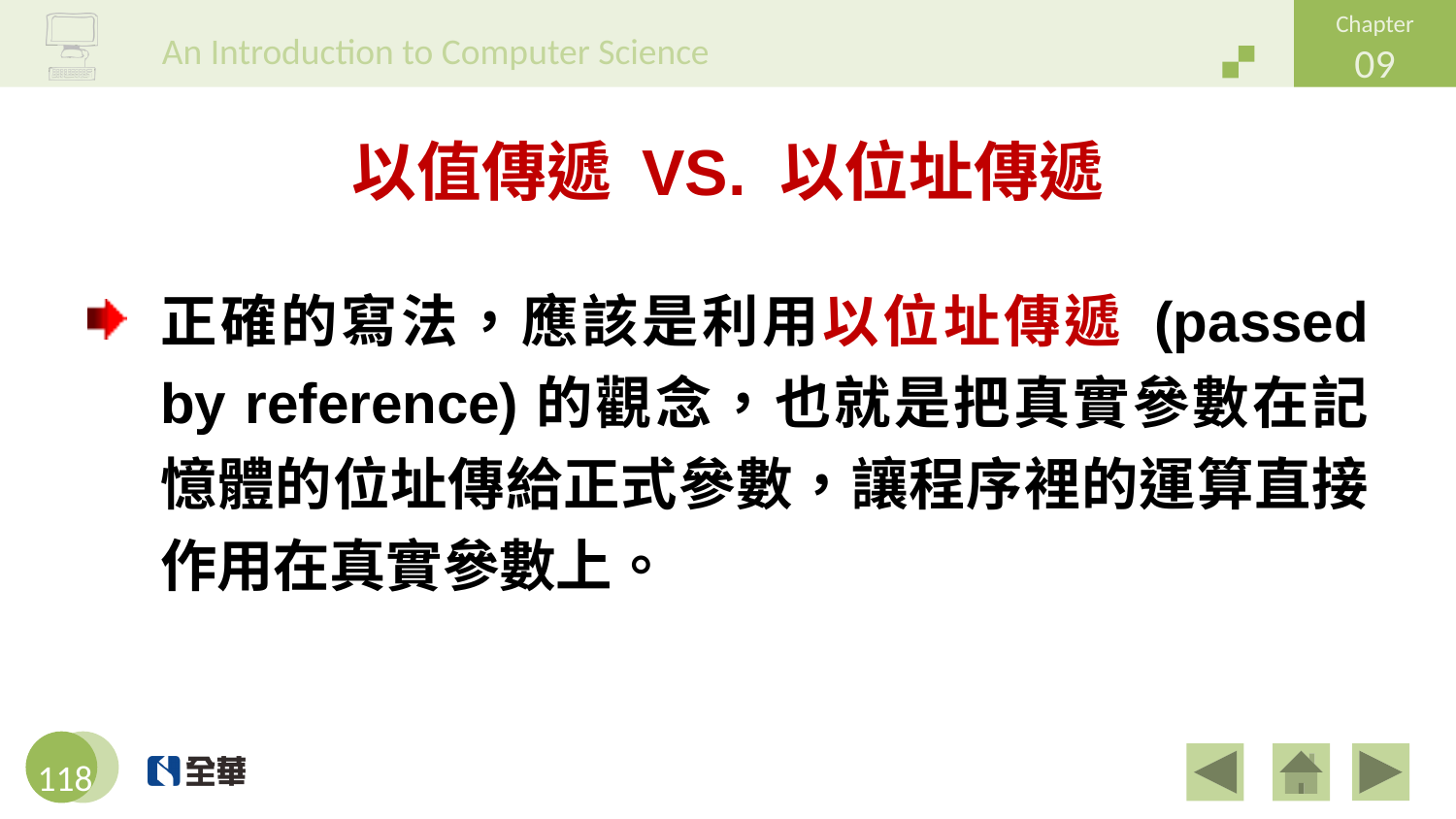

# 以值傳遞 VS. 以位址傳遞
正確的寫法，應該是利用以位址傳遞 (passed by reference)的觀念，也就是把真實參數在記憶體的位址傳給正式參數，讓程序裡的運算直接作用在真實參數上。